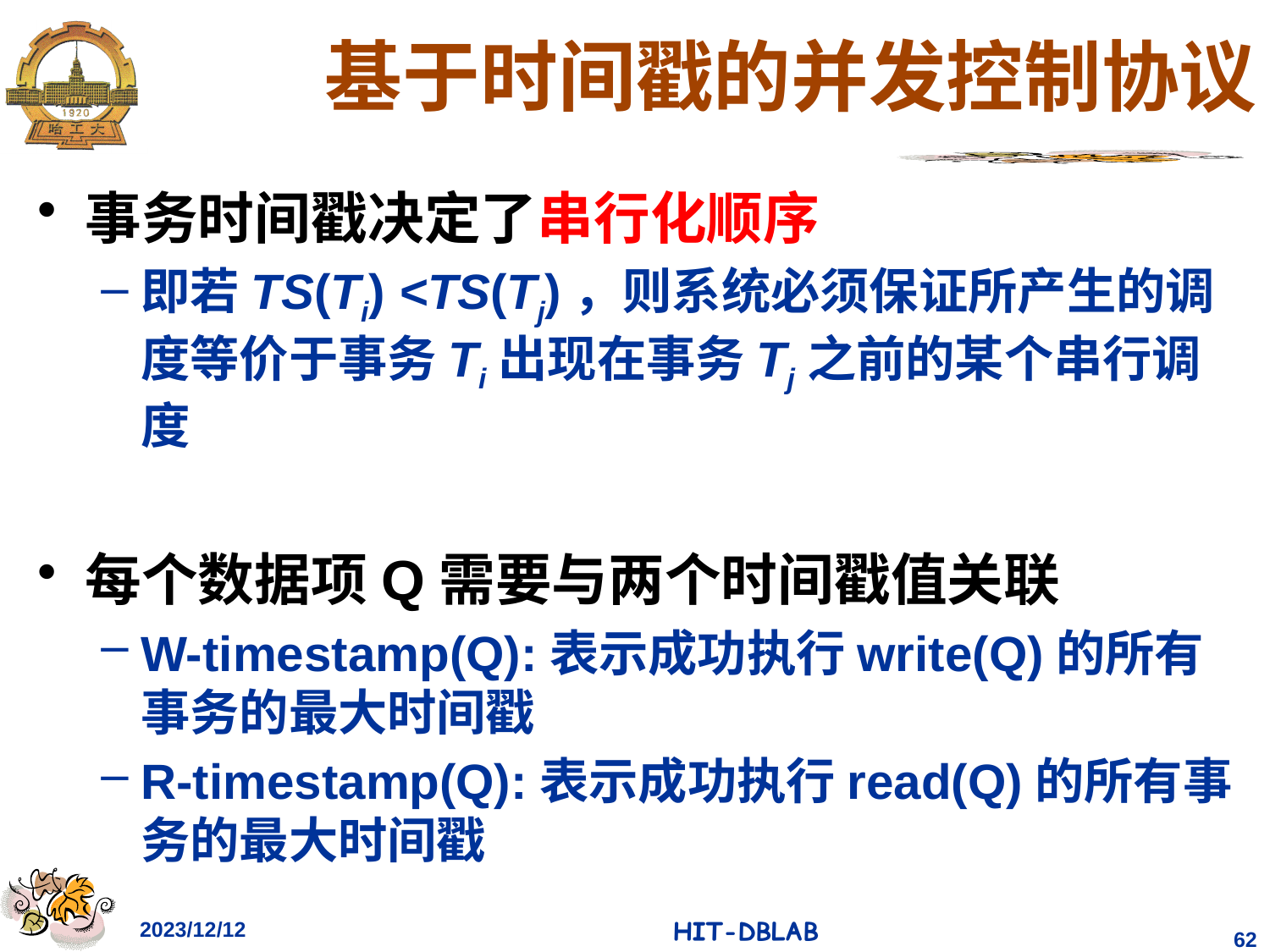

# 基于时间戳的并发控制协议
事务时间戳决定了串行化顺序
即若TS(Ti) <TS(Tj)，则系统必须保证所产生的调度等价于事务Ti出现在事务Tj之前的某个串行调度

每个数据项Q需要与两个时间戳值关联
W-timestamp(Q):表示成功执行write(Q)的所有事务的最大时间戳
R-timestamp(Q):表示成功执行read(Q)的所有事务的最大时间戳

2023/12/12
HIT-DBLAB
62